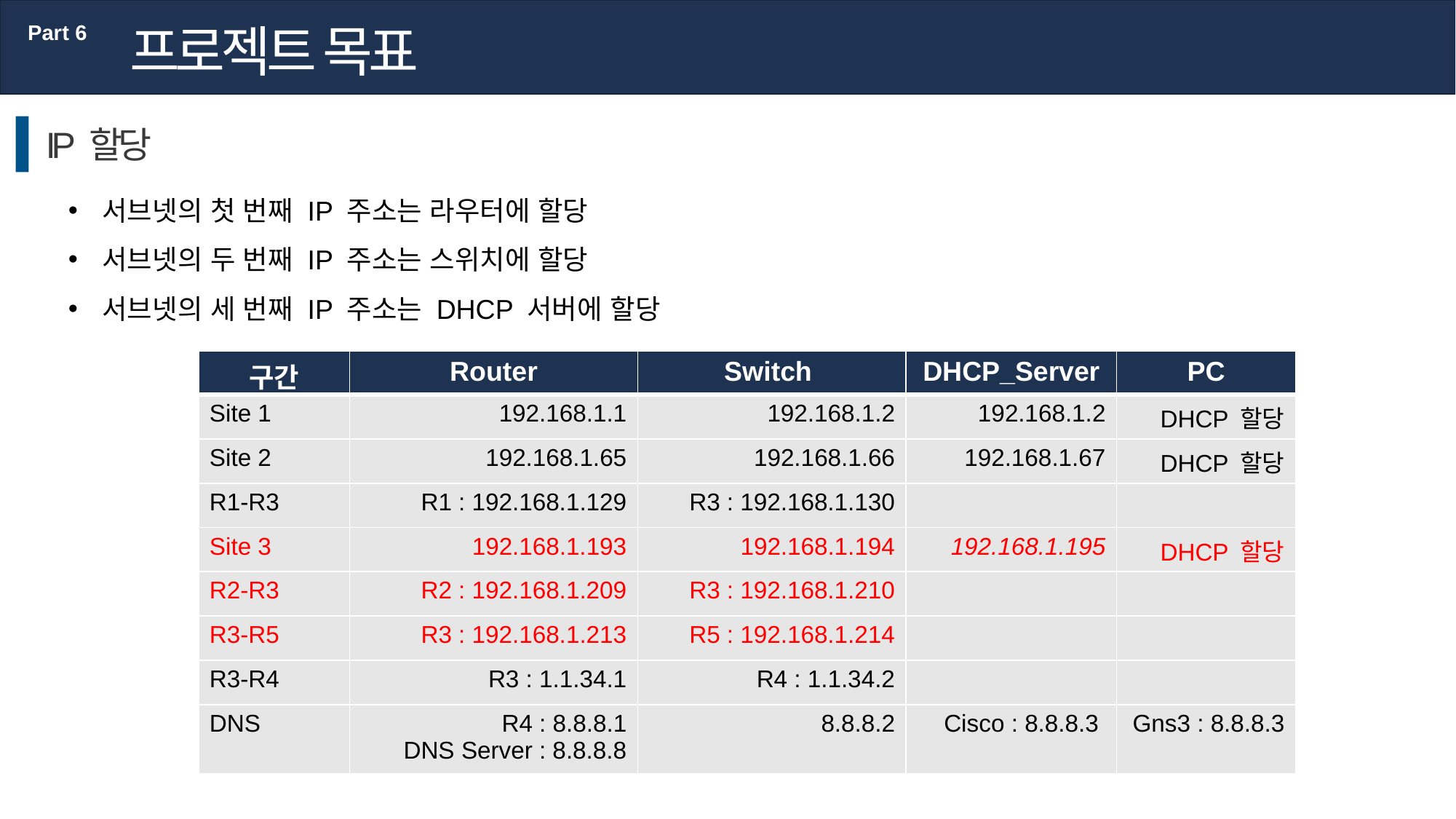

프로젝트 목표
Part 6

IP 할당
서브넷의 첫 번째 IP 주소는 라우터에 할당
서브넷의 두 번째 IP 주소는 스위치에 할당
서브넷의 세 번째 IP 주소는 DHCP 서버에 할당
| 구간 | Router | Switch | DHCP\_Server | PC |
| --- | --- | --- | --- | --- |
| Site 1 | 192.168.1.1 | 192.168.1.2 | 192.168.1.2 | DHCP 할당 |
| Site 2 | 192.168.1.65 | 192.168.1.66 | 192.168.1.67 | DHCP 할당 |
| R1-R3 | R1 : 192.168.1.129 | R3 : 192.168.1.130 |  |  |
| Site 3 | 192.168.1.193 | 192.168.1.194 | 192.168.1.195 | DHCP 할당 |
| R2-R3 | R2 : 192.168.1.209 | R3 : 192.168.1.210 |  |  |
| R3-R5 | R3 : 192.168.1.213 | R5 : 192.168.1.214 |  |  |
| R3-R4 | R3 : 1.1.34.1 | R4 : 1.1.34.2 |  |  |
| DNS | R4 : 8.8.8.1 DNS Server : 8.8.8.8 | 8.8.8.2 | Cisco : 8.8.8.3 | Gns3 : 8.8.8.3 |